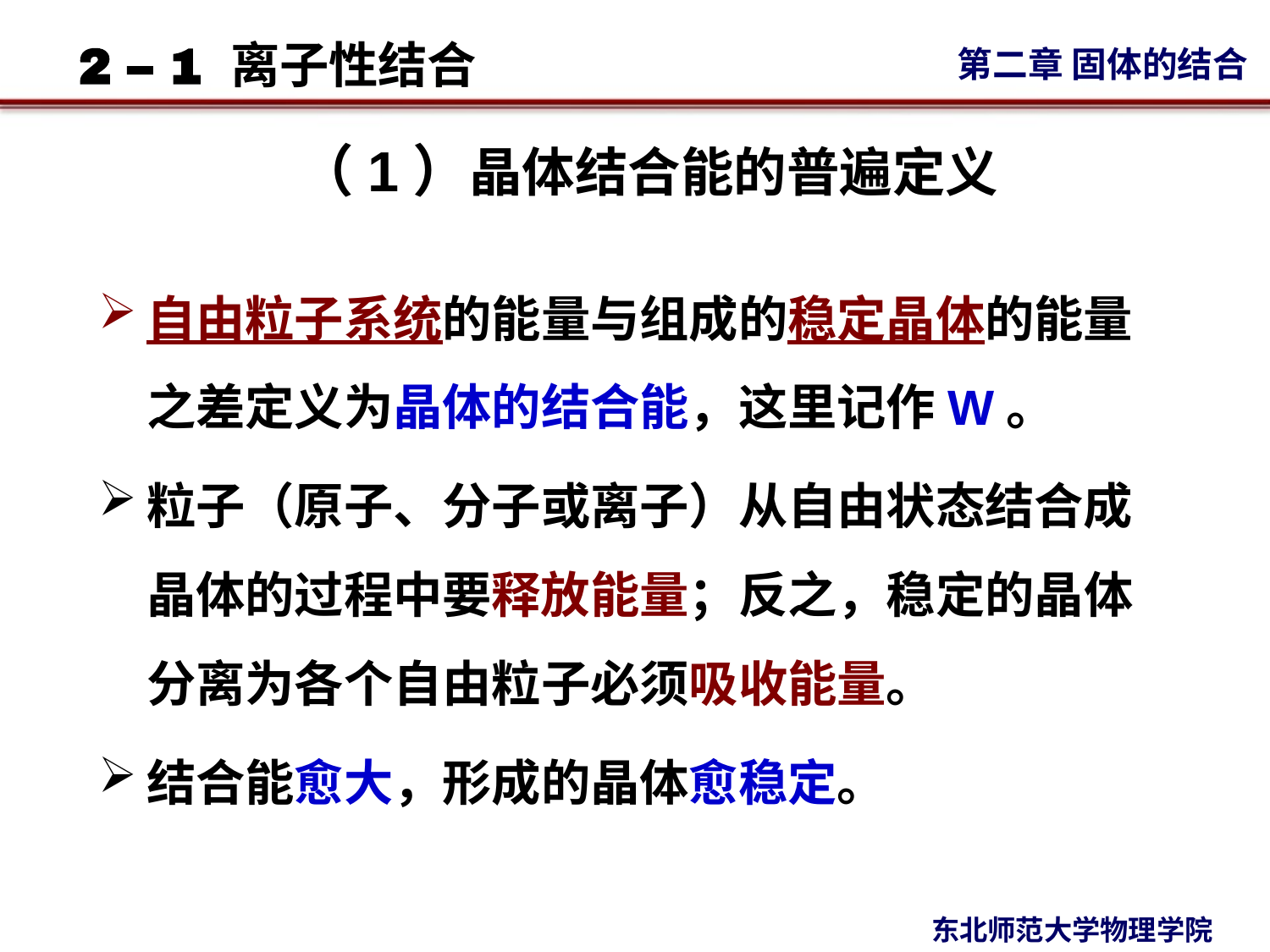

# （1）晶体结合能的普遍定义
自由粒子系统的能量与组成的稳定晶体的能量之差定义为晶体的结合能，这里记作W。
粒子（原子、分子或离子）从自由状态结合成晶体的过程中要释放能量；反之，稳定的晶体分离为各个自由粒子必须吸收能量。
结合能愈大，形成的晶体愈稳定。